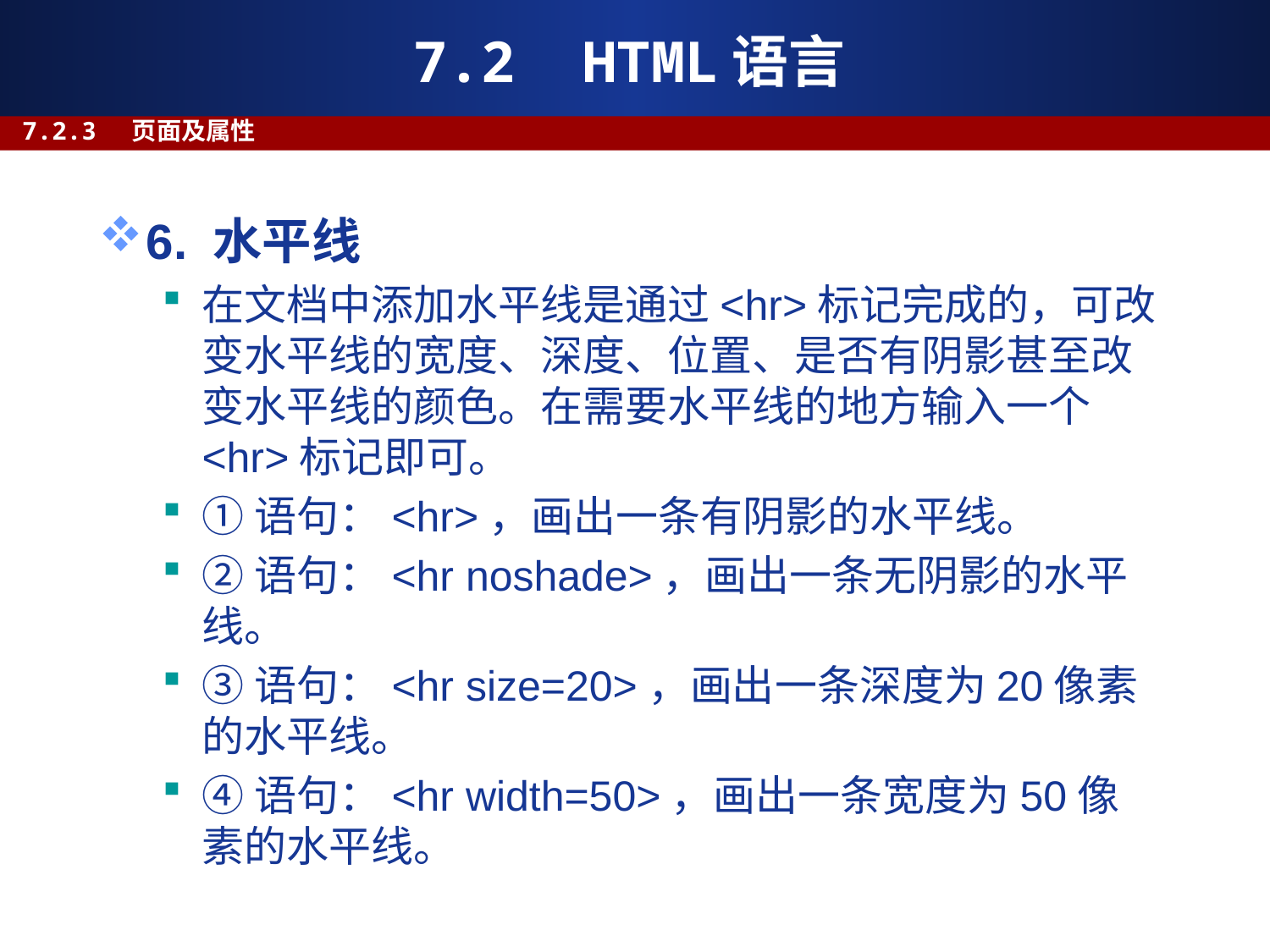

# 7.2  HTML语言
7.2.3  页面及属性
6. 水平线
在文档中添加水平线是通过<hr>标记完成的，可改变水平线的宽度、深度、位置、是否有阴影甚至改变水平线的颜色。在需要水平线的地方输入一个<hr>标记即可。
①语句：<hr>，画出一条有阴影的水平线。
②语句：<hr noshade>，画出一条无阴影的水平线。
③语句：<hr size=20>，画出一条深度为20像素的水平线。
④语句：<hr width=50>，画出一条宽度为50像素的水平线。